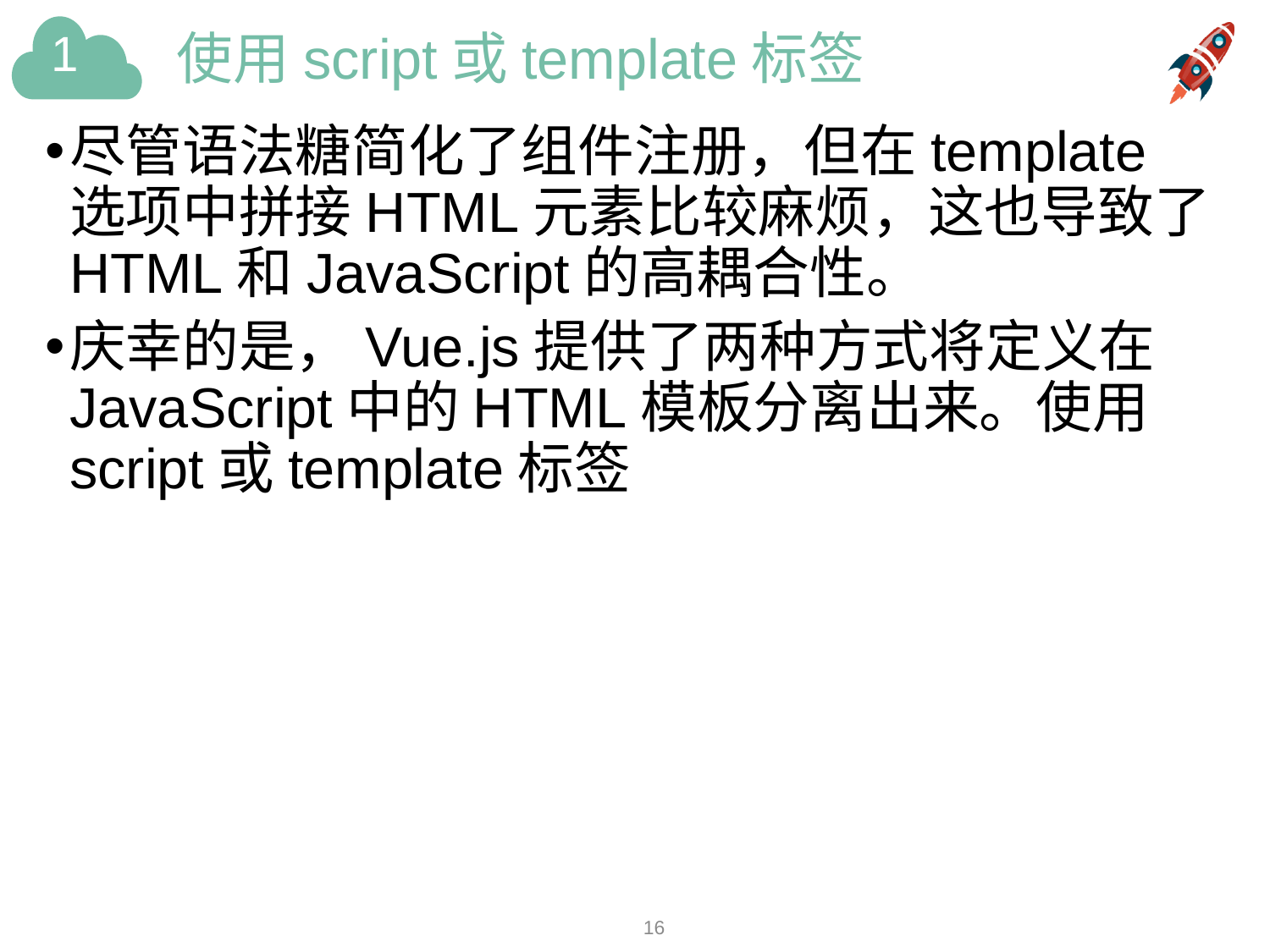

# 使用script或template标签
尽管语法糖简化了组件注册，但在template选项中拼接HTML元素比较麻烦，这也导致了HTML和JavaScript的高耦合性。
庆幸的是，Vue.js提供了两种方式将定义在JavaScript中的HTML模板分离出来。使用script或template标签
16